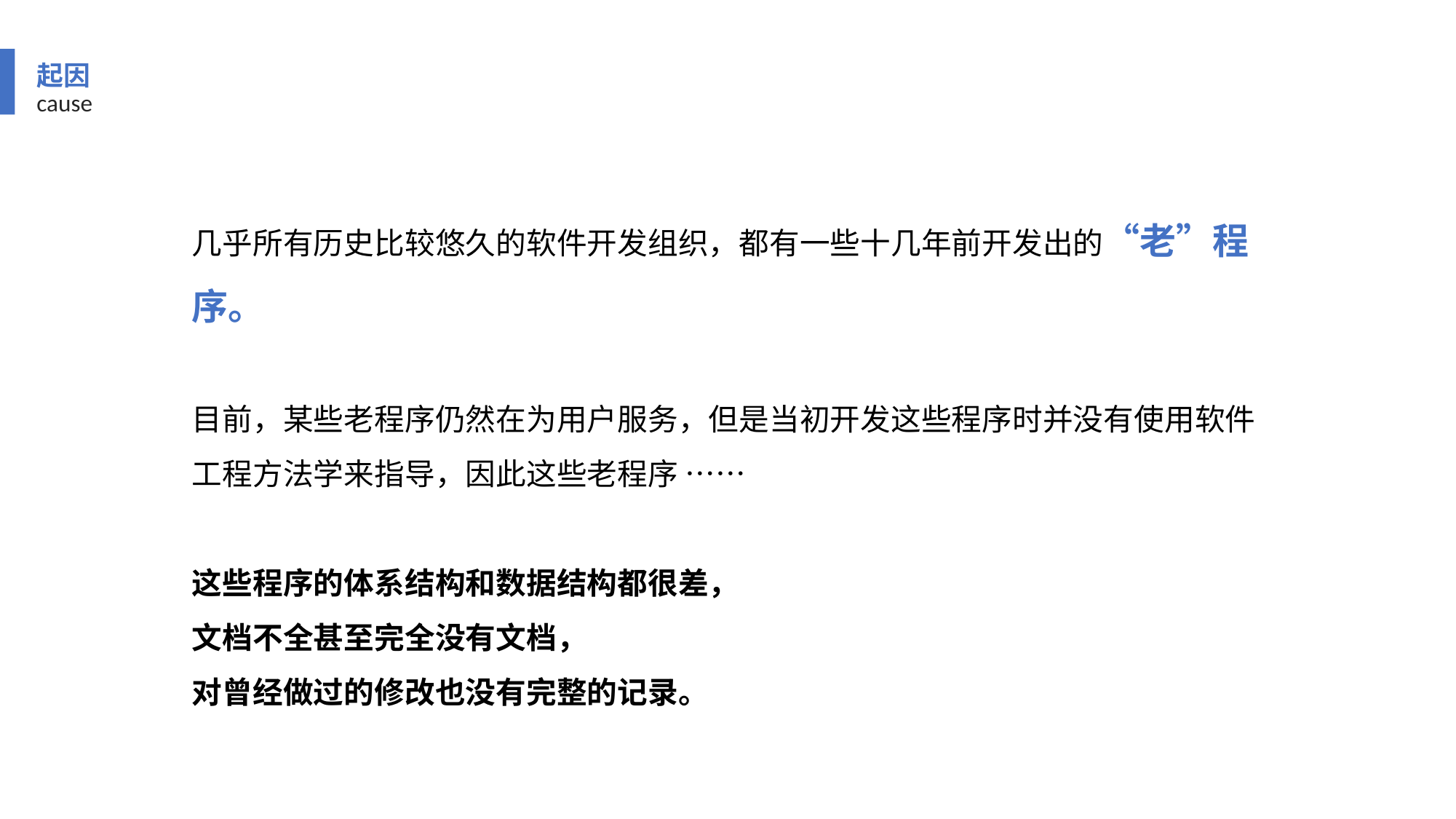

起因
cause
几乎所有历史比较悠久的软件开发组织，都有一些十几年前开发出的“老”程序。

目前，某些老程序仍然在为用户服务，但是当初开发这些程序时并没有使用软件工程方法学来指导，因此这些老程序 ……

这些程序的体系结构和数据结构都很差，
文档不全甚至完全没有文档，
对曾经做过的修改也没有完整的记录。